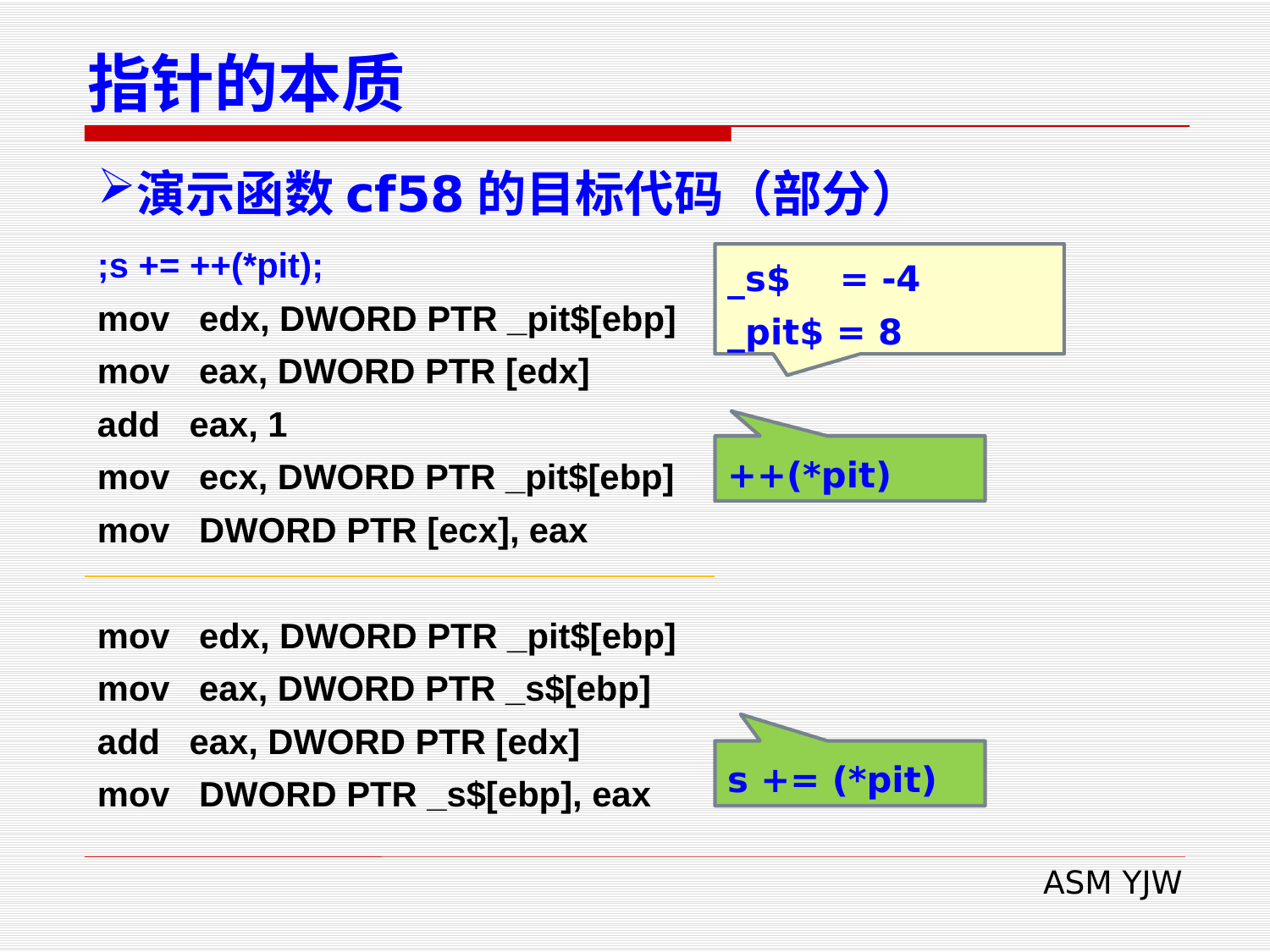

# 指针的本质
演示函数cf58的目标代码（部分）
;s += ++(*pit);
mov   edx, DWORD PTR _pit$[ebp]
mov   eax, DWORD PTR [edx]
add   eax, 1
mov   ecx, DWORD PTR _pit$[ebp]
mov   DWORD PTR [ecx], eax

mov   edx, DWORD PTR _pit$[ebp]
mov   eax, DWORD PTR _s$[ebp]
add   eax, DWORD PTR [edx]
mov   DWORD PTR _s$[ebp], eax
_s$    = -4
_pit$ = 8
++(*pit)
s += (*pit)